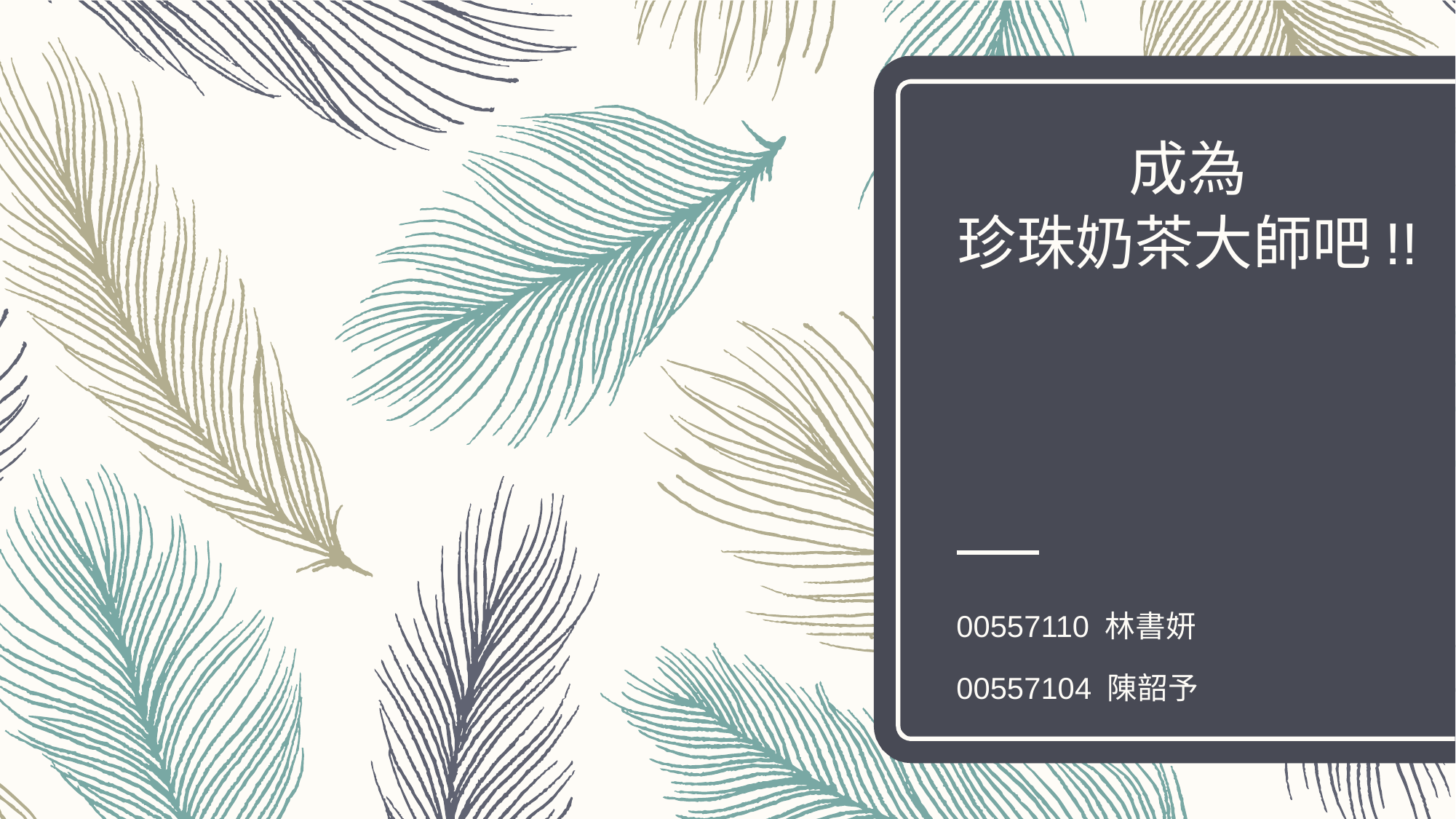

# 成為 珍珠奶茶大師吧!!
00557110 林書妍
00557104 陳韶予